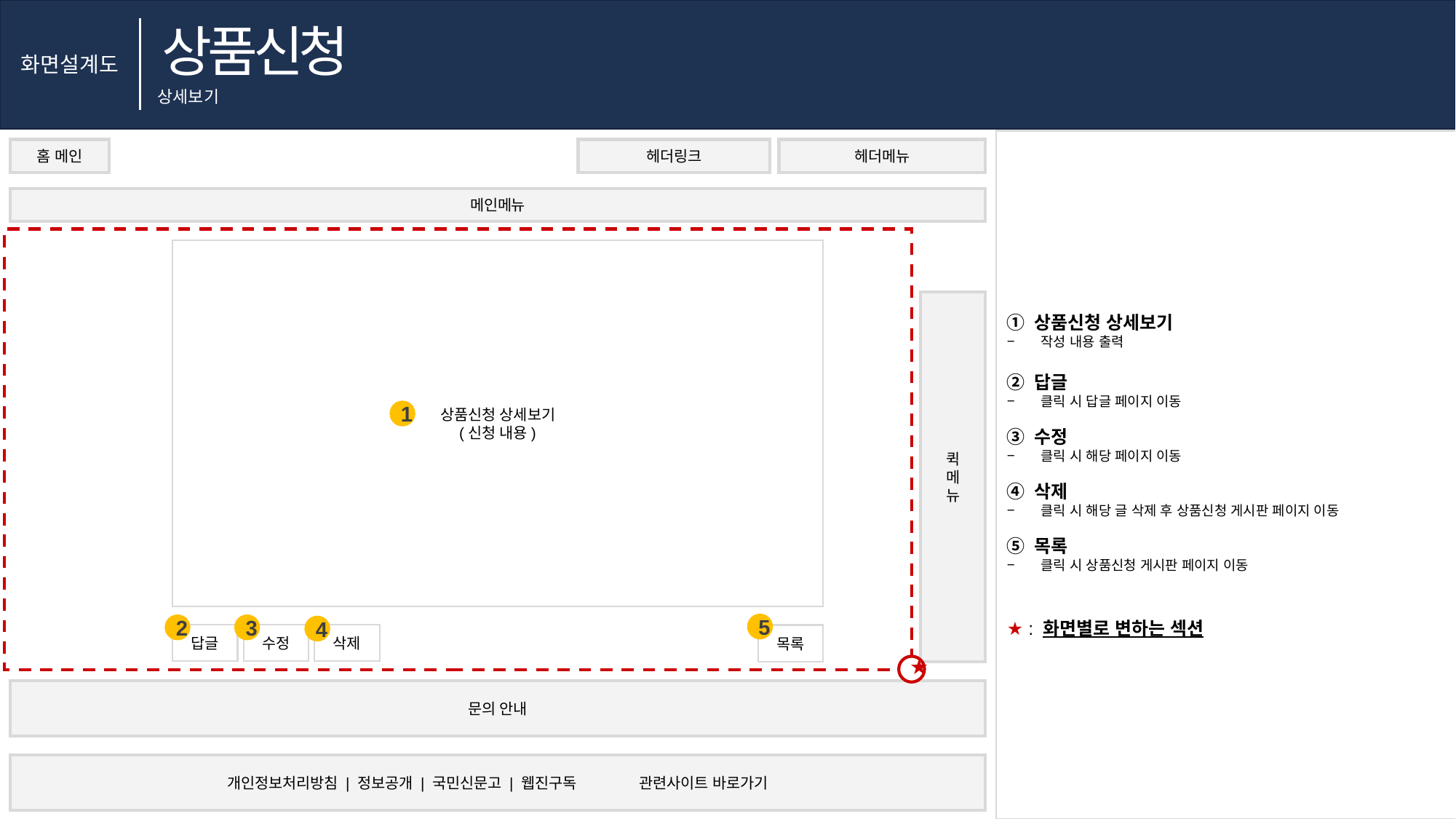

상품신청
화면설계도
상세보기
① 상품신청 상세보기
작성 내용 출력

② 답글
클릭 시 답글 페이지 이동

③ 수정
클릭 시 해당 페이지 이동

④ 삭제
클릭 시 해당 글 삭제 후 상품신청 게시판 페이지 이동

⑤ 목록
클릭 시 상품신청 게시판 페이지 이동

★ : 화면별로 변하는 섹션
헤더링크
홈 메인
헤더메뉴
메인메뉴
상품신청 상세보기
(신청 내용)
퀵
메
뉴
답글
수정
삭제
목록
문의 안내
개인정보처리방침 | 정보공개 | 국민신문고 | 웹진구독               관련사이트 바로가기

1
5
2
3
4
★